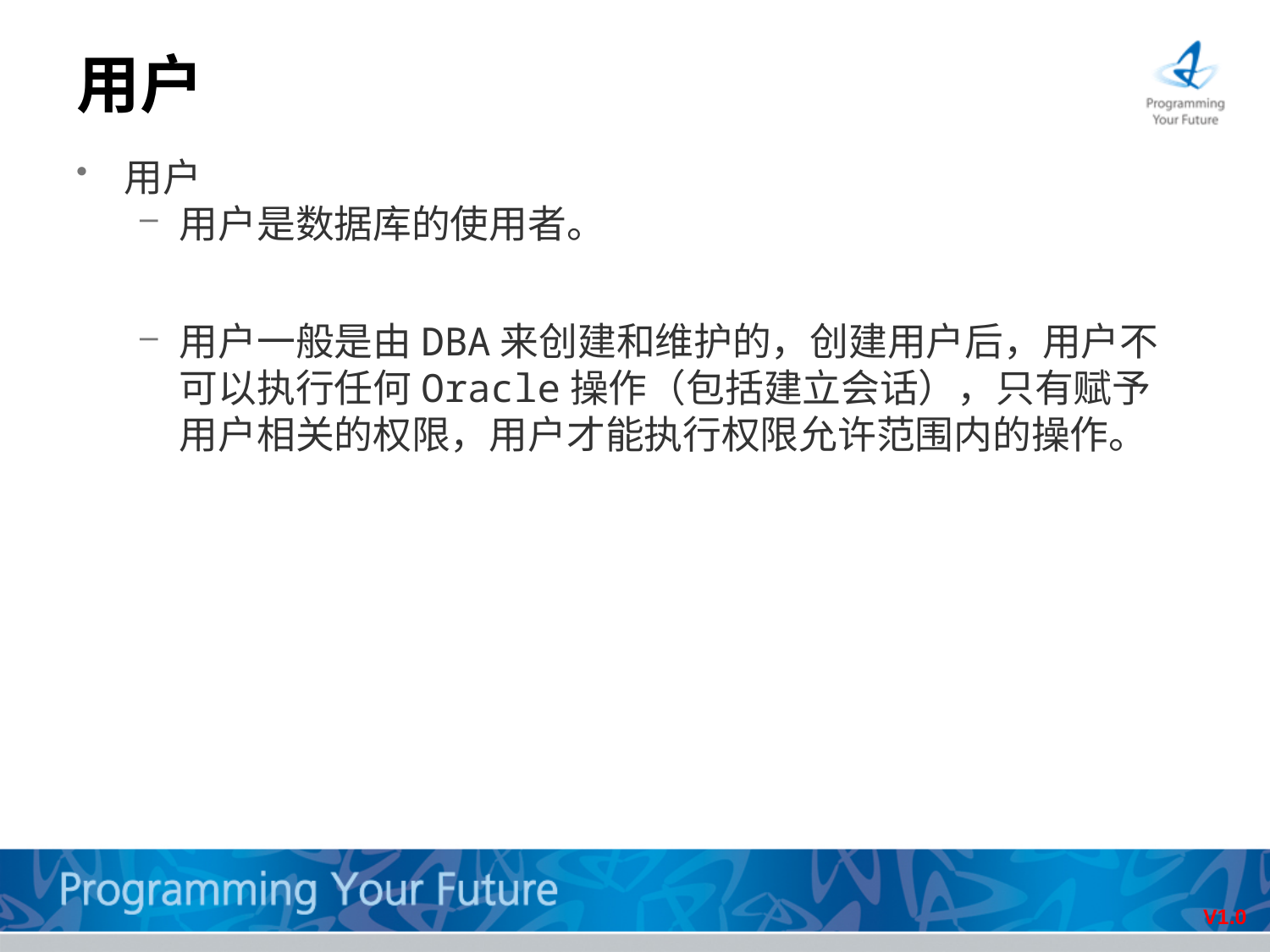

# 用户
用户
用户是数据库的使用者。

用户一般是由DBA来创建和维护的，创建用户后，用户不可以执行任何Oracle操作（包括建立会话），只有赋予用户相关的权限，用户才能执行权限允许范围内的操作。